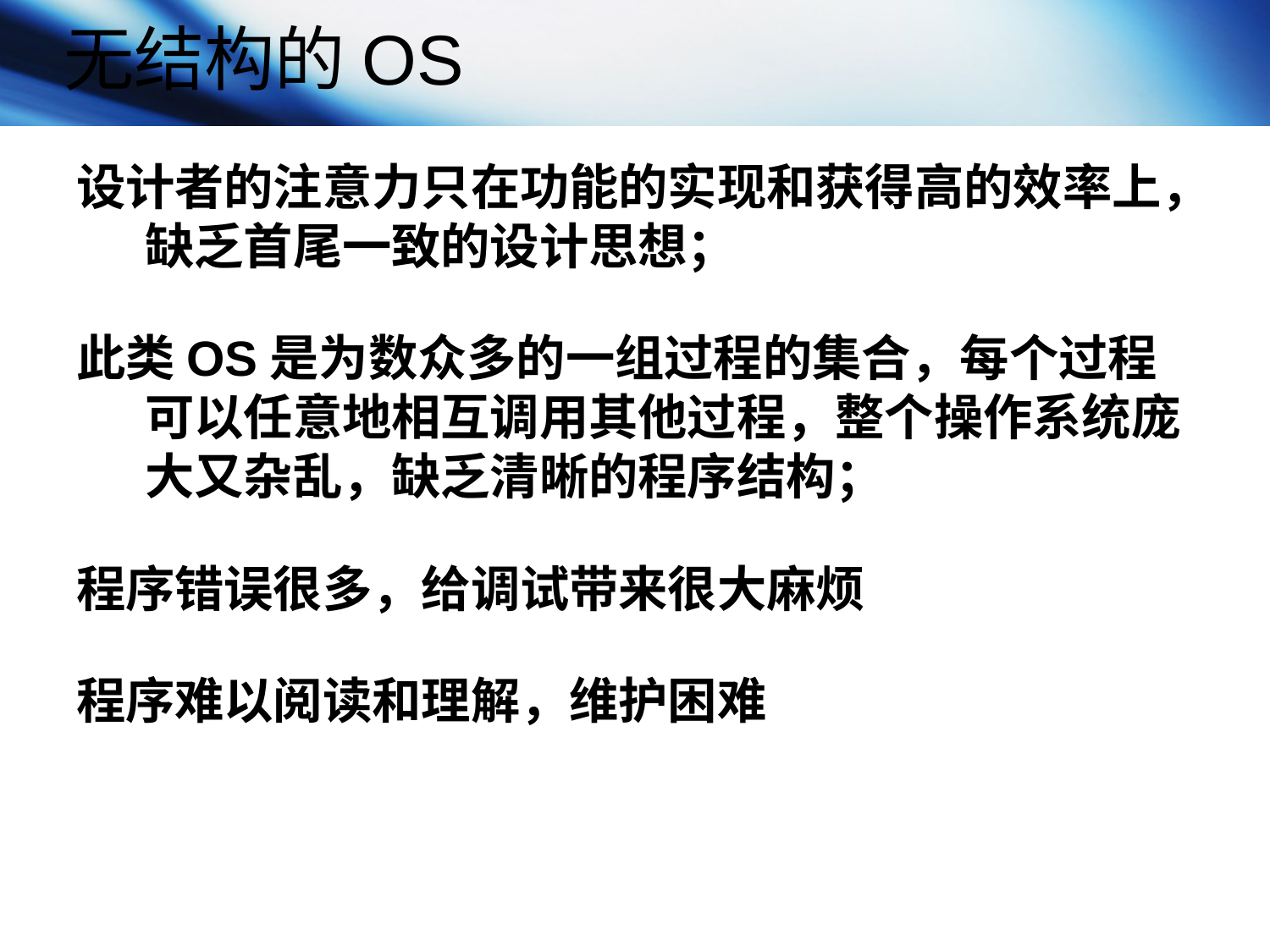

无结构的OS
设计者的注意力只在功能的实现和获得高的效率上，缺乏首尾一致的设计思想；
此类OS是为数众多的一组过程的集合，每个过程可以任意地相互调用其他过程，整个操作系统庞大又杂乱，缺乏清晰的程序结构；
程序错误很多，给调试带来很大麻烦
程序难以阅读和理解，维护困难